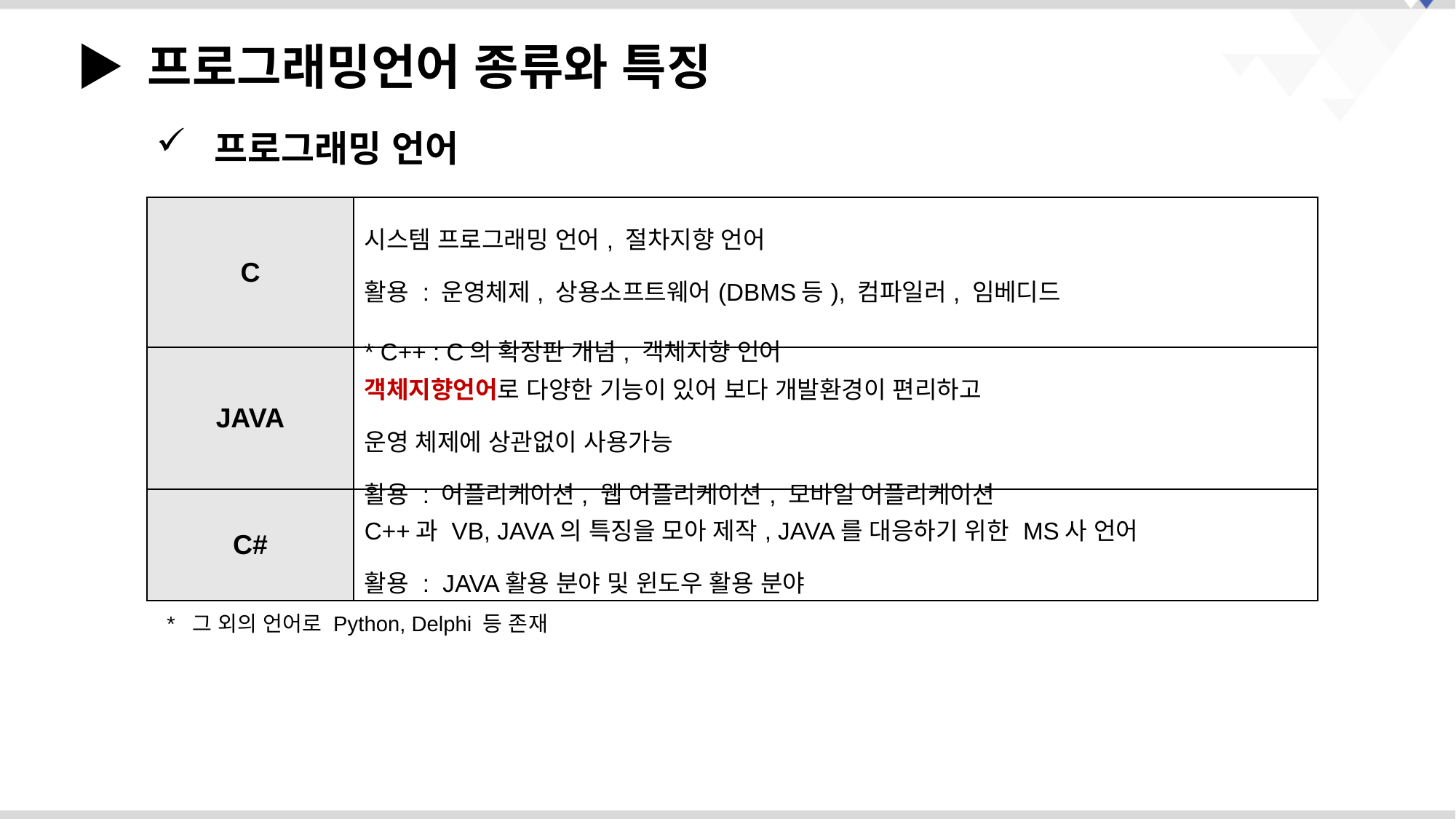

▶ 프로그래밍언어 종류와 특징
 프로그래밍 언어
| C | 시스템 프로그래밍 언어, 절차지향 언어 활용 : 운영체제, 상용소프트웨어(DBMS등), 컴파일러, 임베디드 \* C++ : C의 확장판 개념, 객체지향 언어 |
| --- | --- |
| JAVA | 객체지향언어로 다양한 기능이 있어 보다 개발환경이 편리하고 운영 체제에 상관없이 사용가능 활용 : 어플리케이션, 웹 어플리케이션, 모바일 어플리케이션 |
| C# | C++과 VB, JAVA의 특징을 모아 제작, JAVA를 대응하기 위한 MS사 언어 활용 : JAVA활용 분야 및 윈도우 활용 분야 |
*  그 외의 언어로 Python, Delphi 등 존재